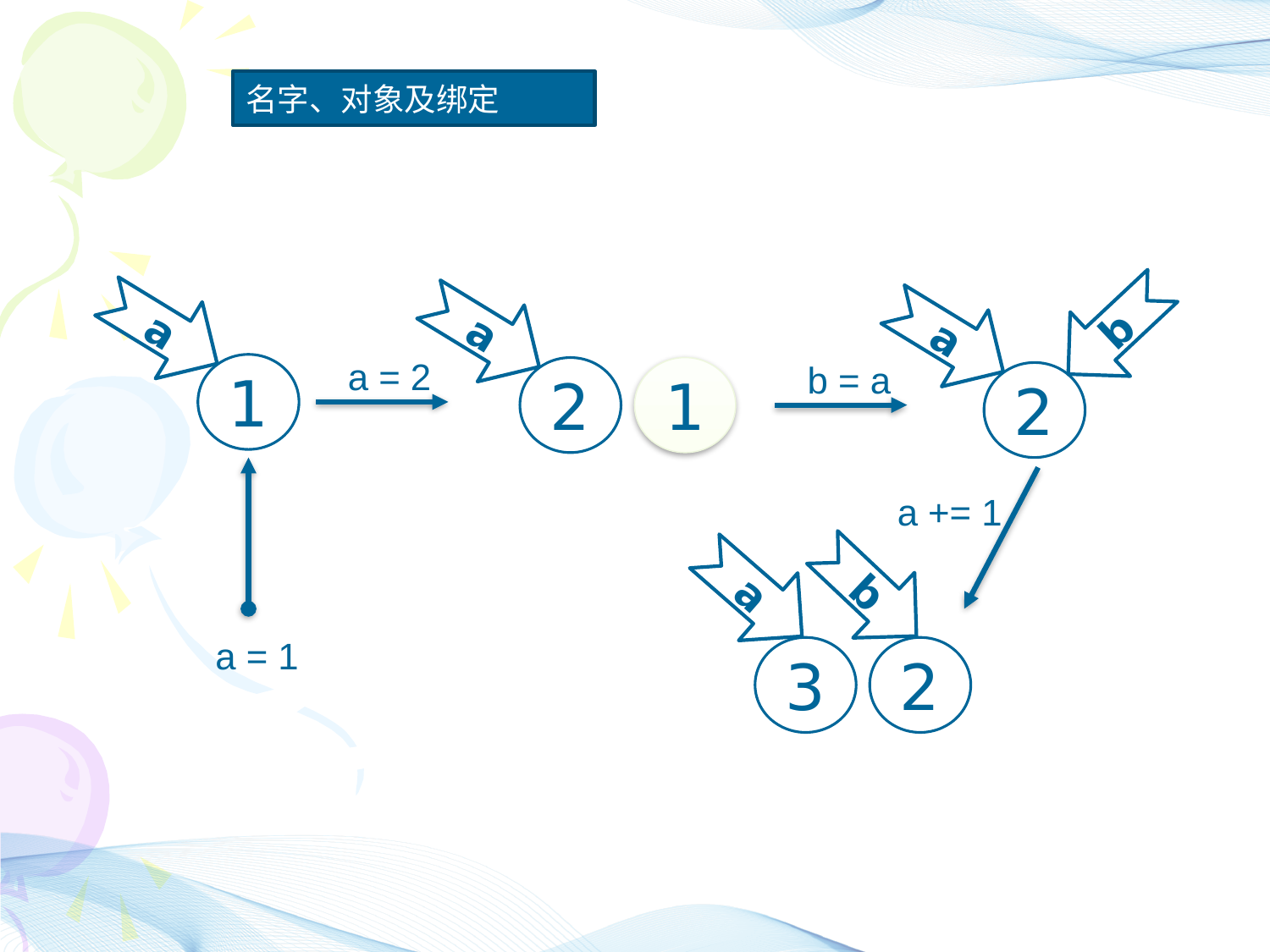

名字、对象及绑定
a
b
a
a
a = 2
b = a
1
2
1
2
a += 1
b
a
a = 1
3
2
23